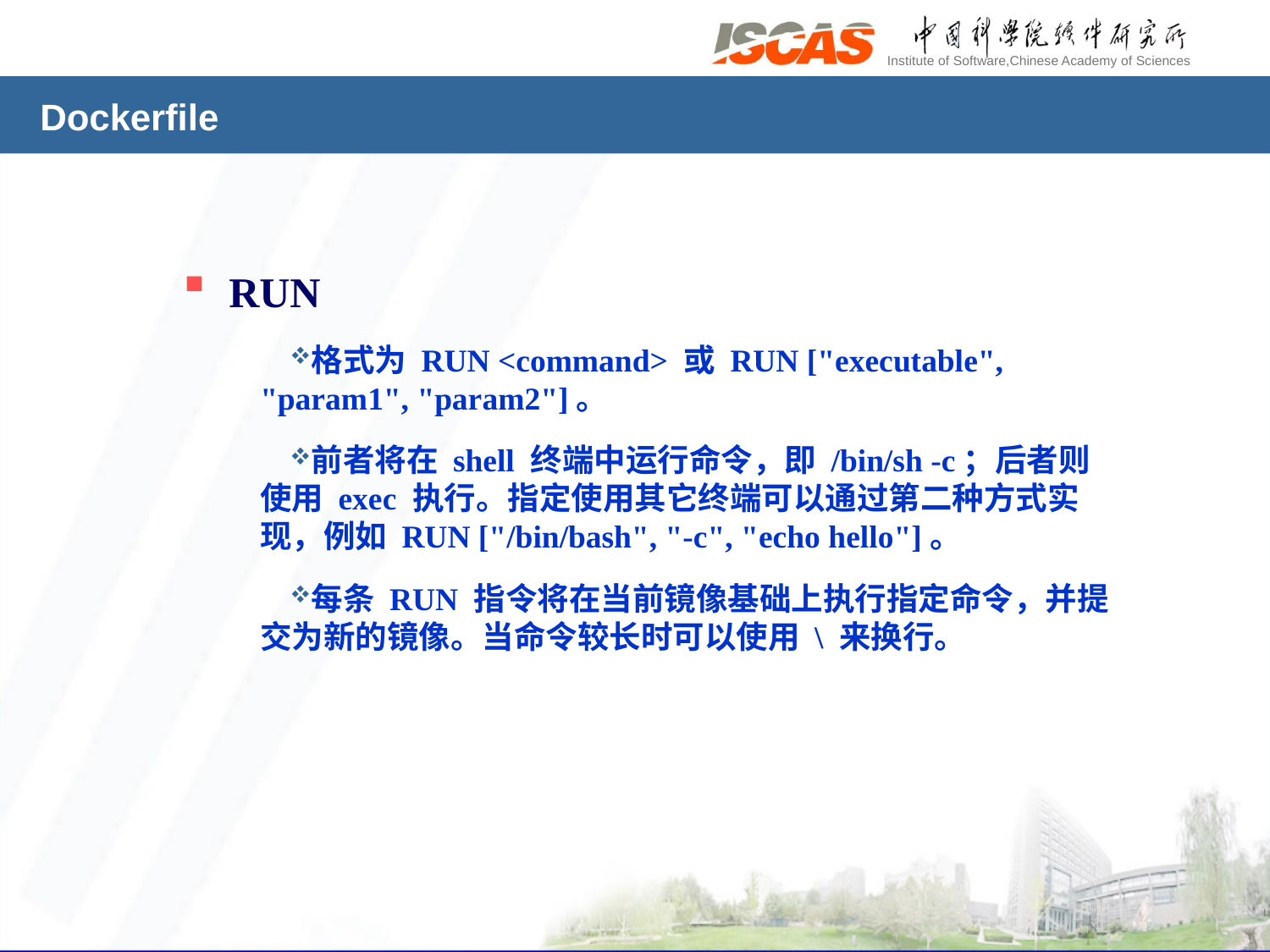

# Dockerfile
 RUN
格式为 RUN <command> 或 RUN ["executable", "param1", "param2"]。
前者将在 shell 终端中运行命令，即 /bin/sh -c；后者则使用 exec 执行。指定使用其它终端可以通过第二种方式实现，例如 RUN ["/bin/bash", "-c", "echo hello"]。
每条 RUN 指令将在当前镜像基础上执行指定命令，并提交为新的镜像。当命令较长时可以使用 \ 来换行。